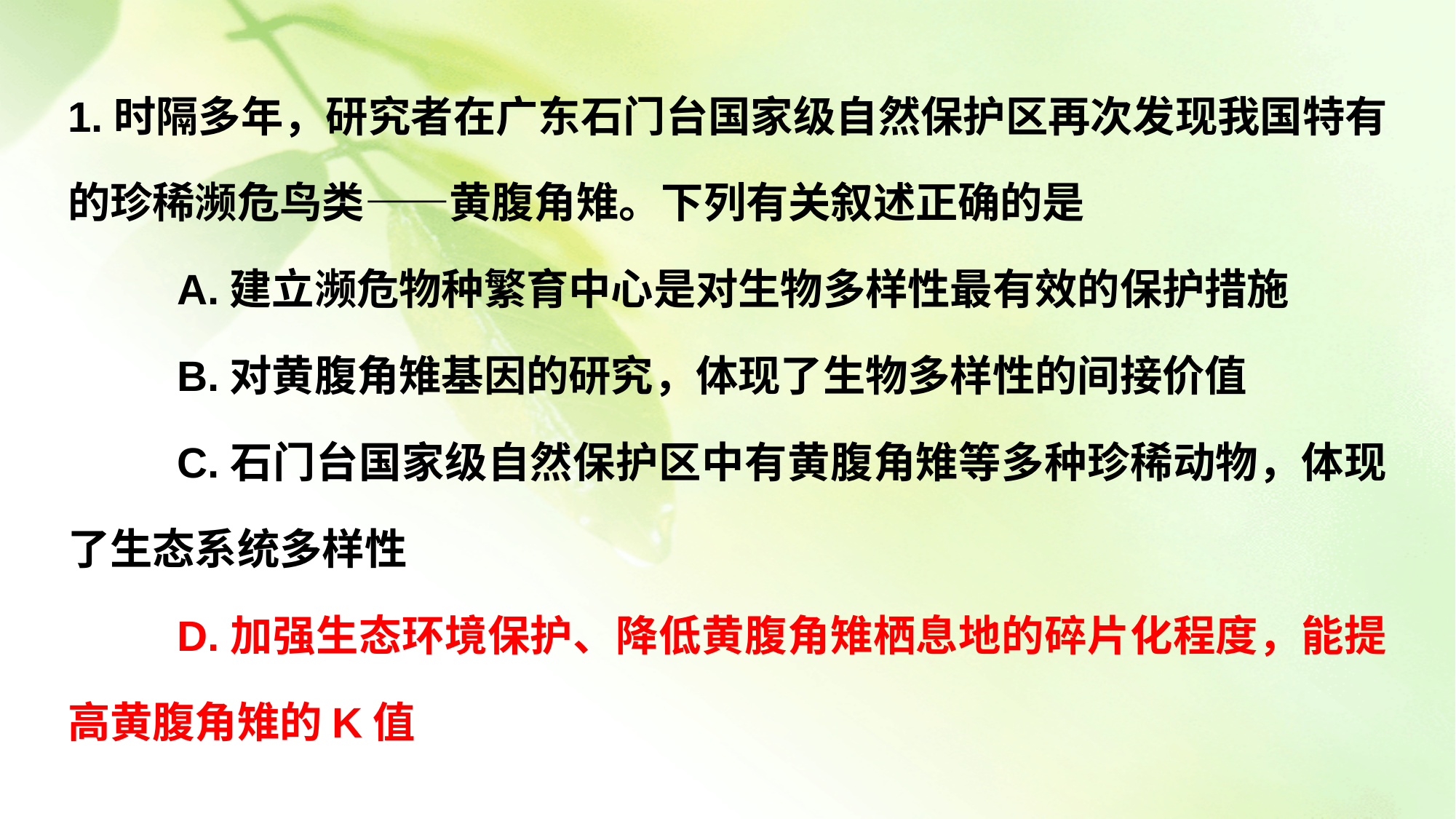

1.时隔多年，研究者在广东石门台国家级自然保护区再次发现我国特有的珍稀濒危鸟类——黄腹角雉。下列有关叙述正确的是
	A.建立濒危物种繁育中心是对生物多样性最有效的保护措施
	B.对黄腹角雉基因的研究，体现了生物多样性的间接价值
	C.石门台国家级自然保护区中有黄腹角雉等多种珍稀动物，体现了生态系统多样性
	D.加强生态环境保护、降低黄腹角雉栖息地的碎片化程度，能提高黄腹角雉的K值